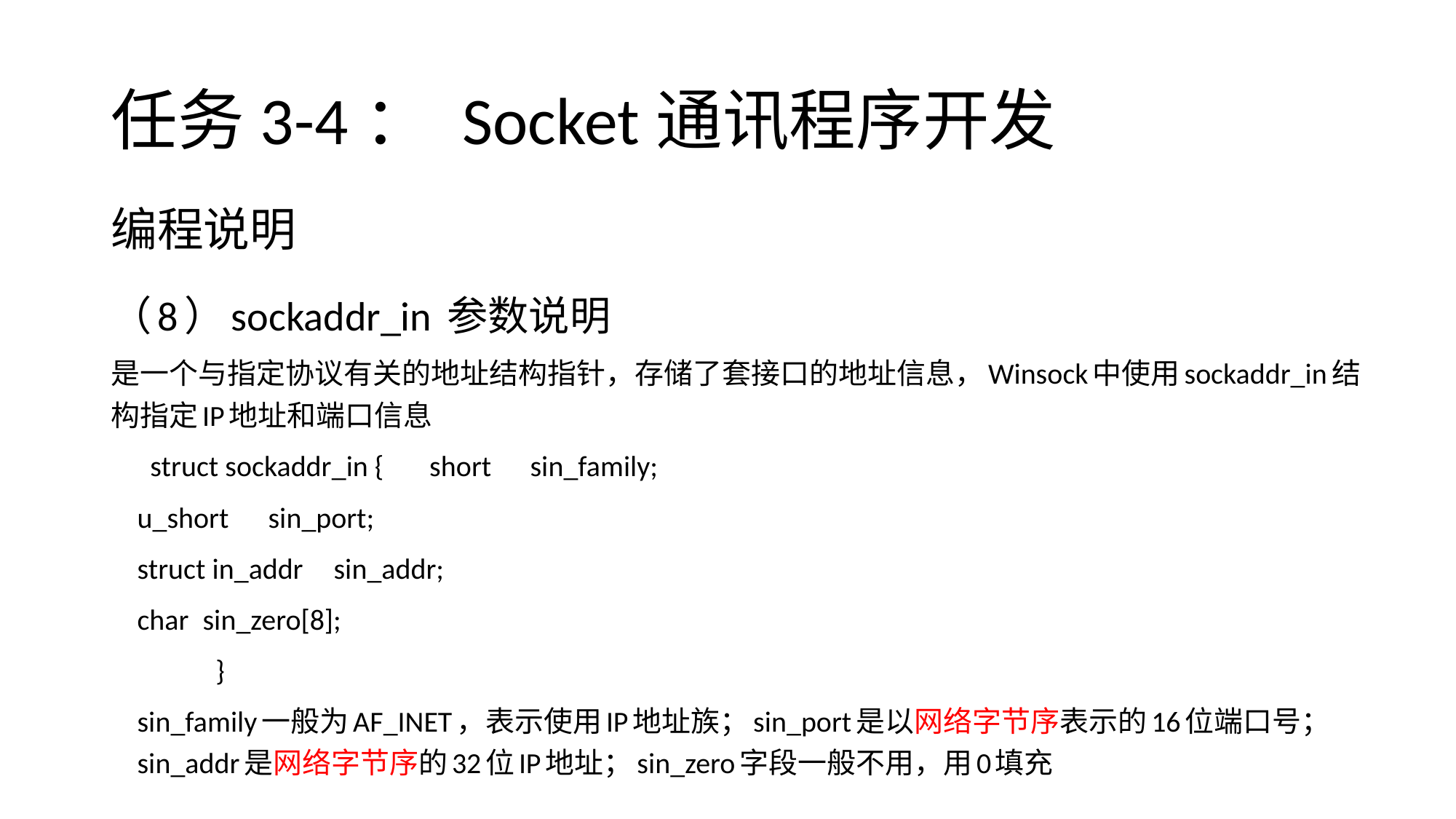

# 任务3-4： Socket通讯程序开发
编程说明
（8）sockaddr_in 参数说明
是一个与指定协议有关的地址结构指针，存储了套接口的地址信息，Winsock中使用sockaddr_in结构指定IP地址和端口信息
	  struct sockaddr_in {       short   		sin_family;
				u_short    	sin_port;
				struct in_addr	sin_addr;
				char 		sin_zero[8];
			            }
	sin_family一般为AF_INET，表示使用IP地址族；sin_port是以网络字节序表示的16位端口号；sin_addr是网络字节序的32位IP地址；sin_zero字段一般不用，用0填充